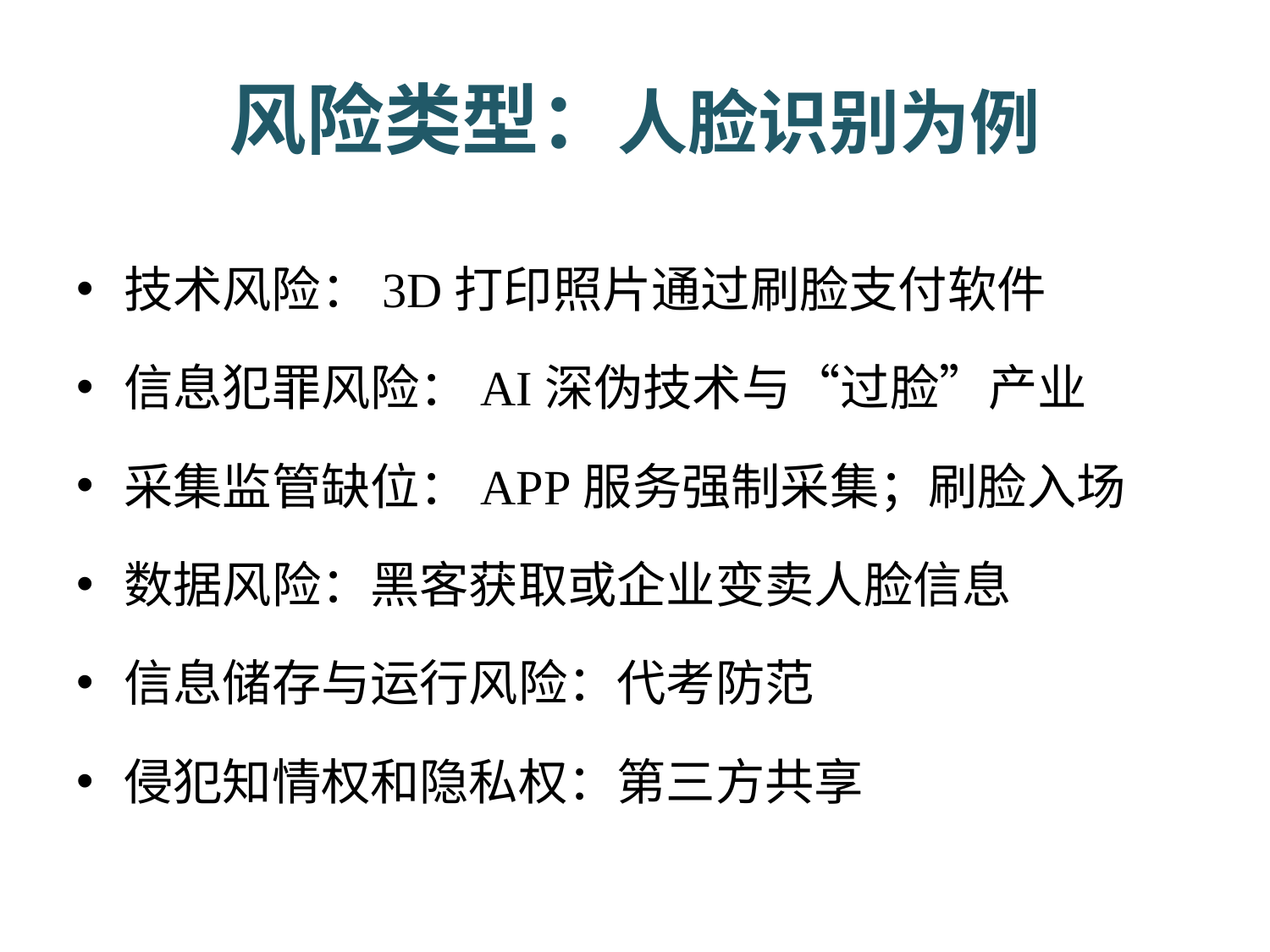

# 风险类型：人脸识别为例
技术风险：3D打印照片通过刷脸支付软件
信息犯罪风险：AI深伪技术与“过脸”产业
采集监管缺位：APP服务强制采集；刷脸入场
数据风险：黑客获取或企业变卖人脸信息
信息储存与运行风险：代考防范
侵犯知情权和隐私权：第三方共享